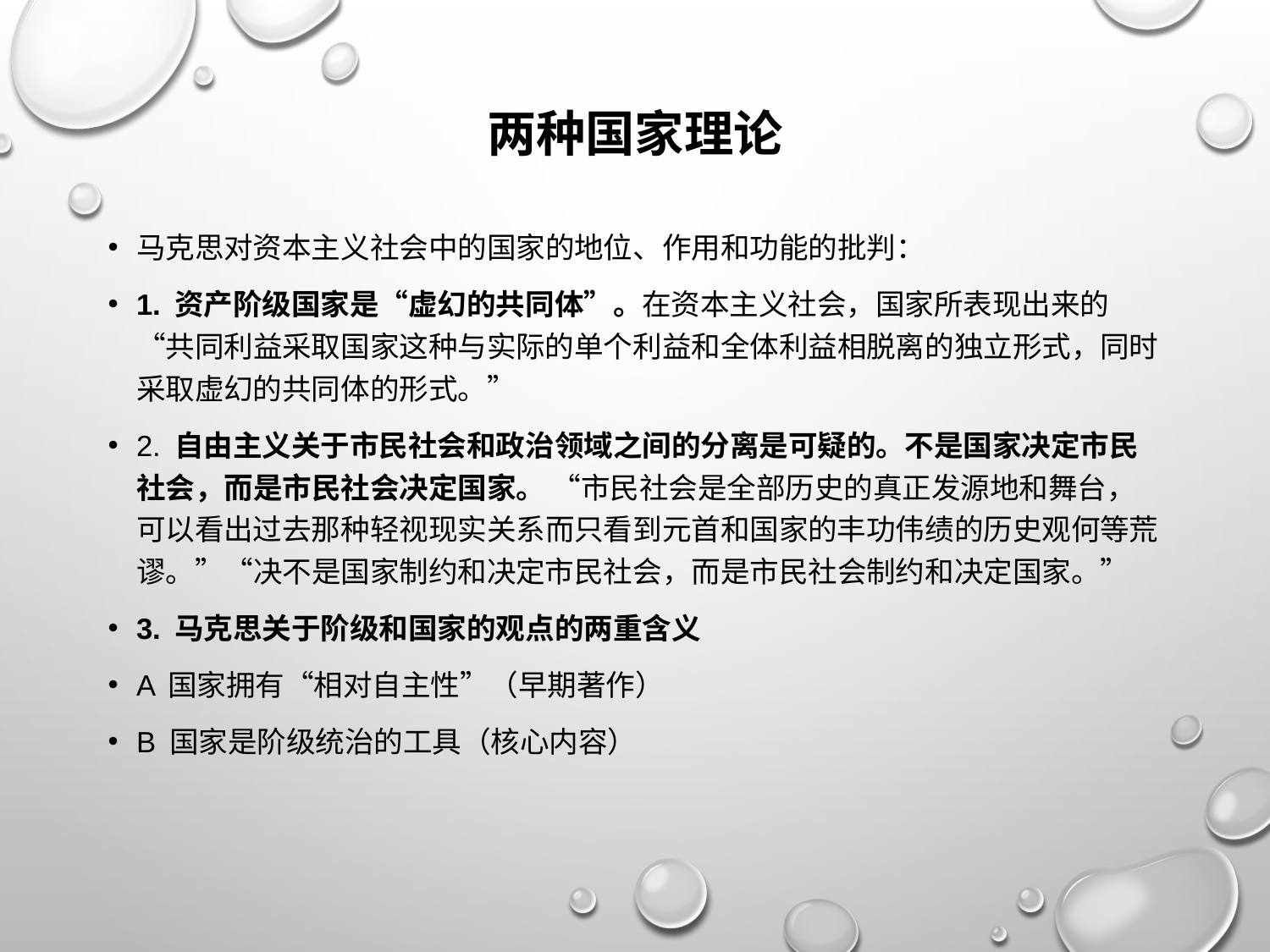

# 两种国家理论
马克思对资本主义社会中的国家的地位、作用和功能的批判：
1. 资产阶级国家是“虚幻的共同体”。在资本主义社会，国家所表现出来的“共同利益采取国家这种与实际的单个利益和全体利益相脱离的独立形式，同时采取虚幻的共同体的形式。”
2. 自由主义关于市民社会和政治领域之间的分离是可疑的。不是国家决定市民社会，而是市民社会决定国家。 “市民社会是全部历史的真正发源地和舞台，可以看出过去那种轻视现实关系而只看到元首和国家的丰功伟绩的历史观何等荒谬。”“决不是国家制约和决定市民社会，而是市民社会制约和决定国家。”
3. 马克思关于阶级和国家的观点的两重含义
A 国家拥有“相对自主性”（早期著作）
B 国家是阶级统治的工具（核心内容）